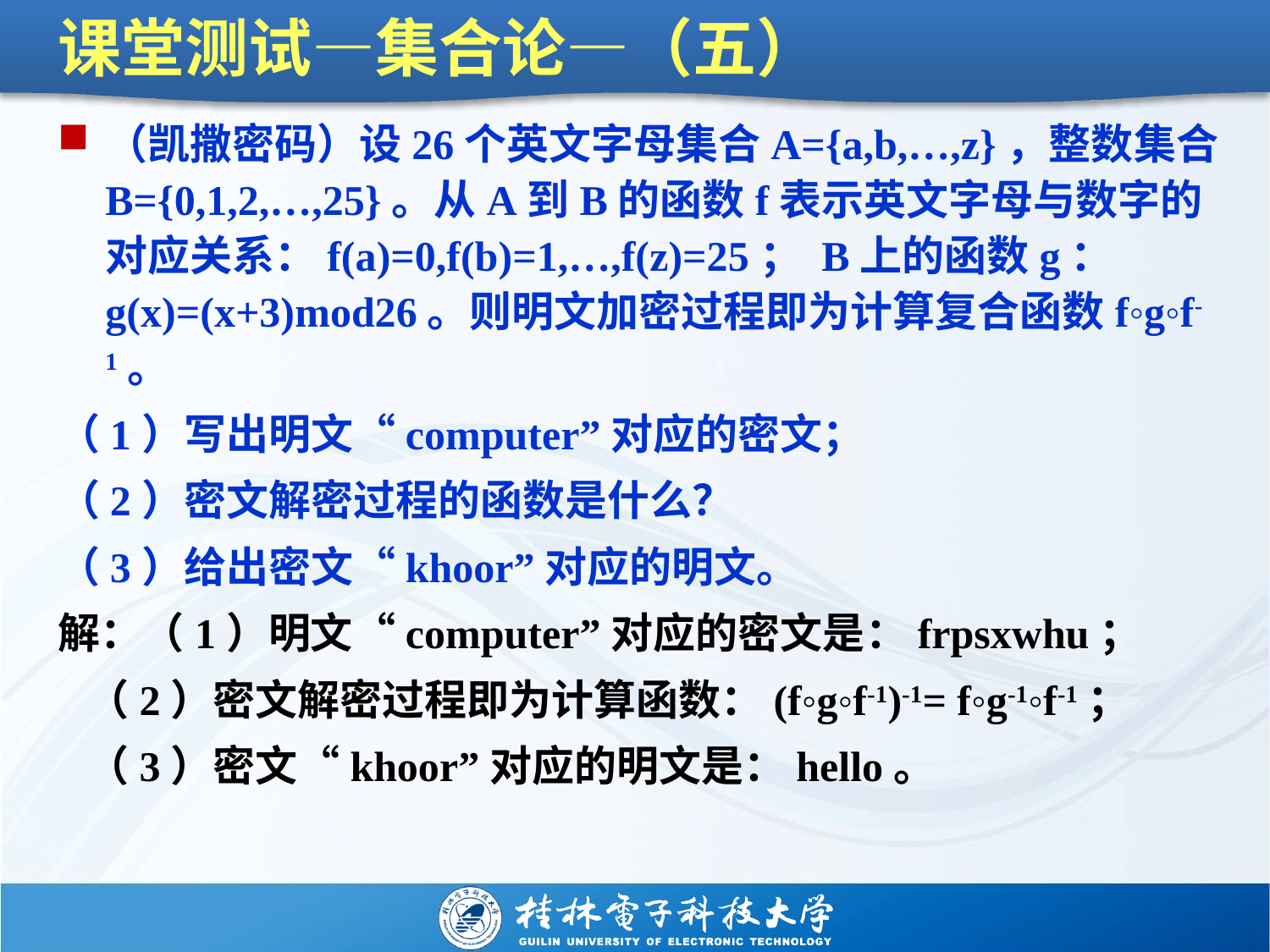

# 课堂测试—集合论—（五）
（凯撒密码）设26个英文字母集合A={a,b,…,z}，整数集合B={0,1,2,…,25}。从A到B的函数f表示英文字母与数字的对应关系：f(a)=0,f(b)=1,…,f(z)=25； B上的函数g：g(x)=(x+3)mod26。则明文加密过程即为计算复合函数f◦g◦f-1。
（1）写出明文“computer”对应的密文；
（2）密文解密过程的函数是什么？
（3）给出密文“khoor”对应的明文。
解：（1）明文“computer”对应的密文是：frpsxwhu；
  （2）密文解密过程即为计算函数：(f◦g◦f-1)-1= f◦g-1◦f-1；
  （3）密文“khoor”对应的明文是：hello。

15